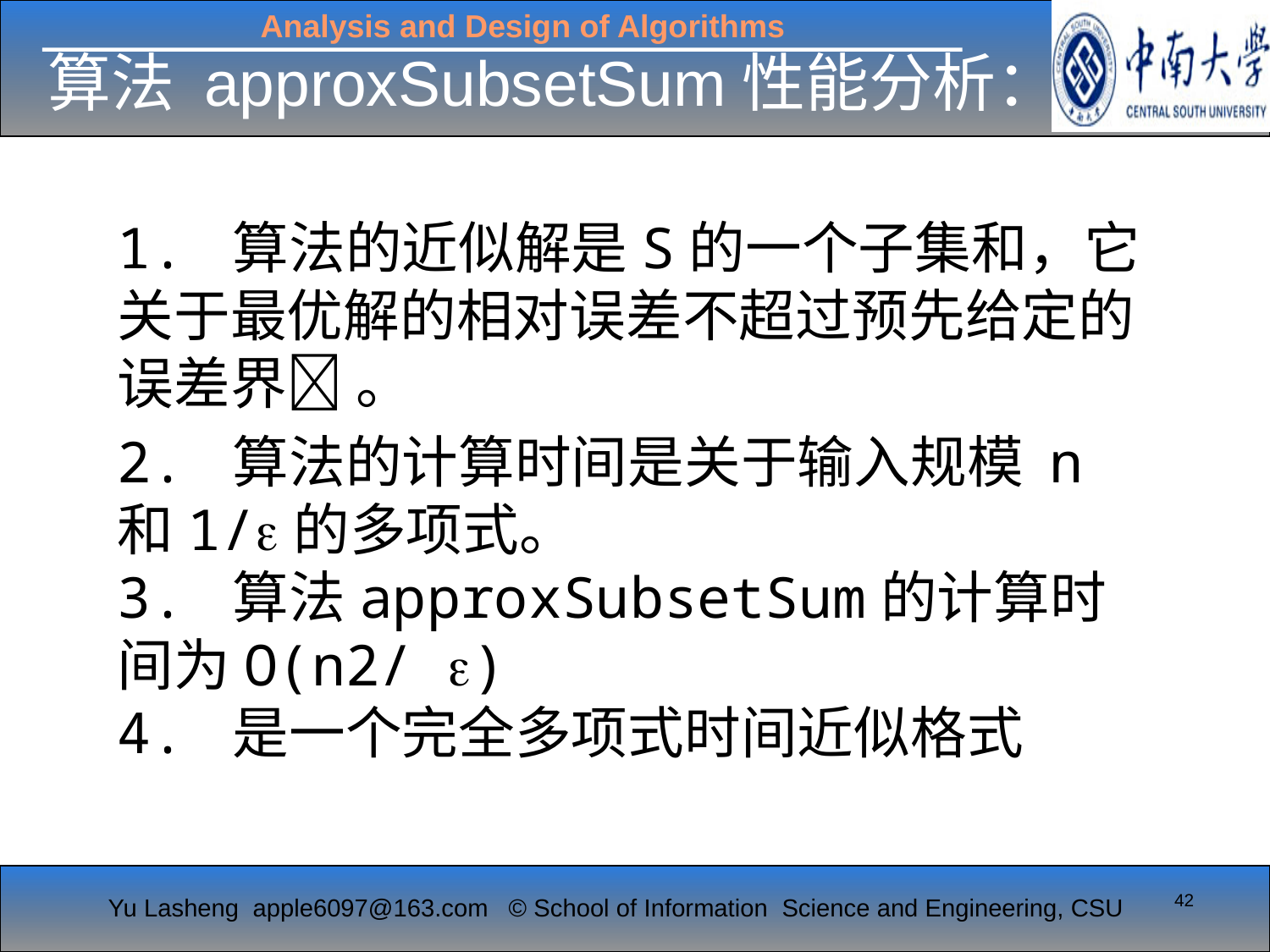

# 算法 approxSubsetSum性能分析：
1. 算法的近似解是S的一个子集和，它关于最优解的相对误差不超过预先给定的误差界ε 。
2. 算法的计算时间是关于输入规模 n 和1/ε的多项式。
3. 算法approxSubsetSum的计算时间为O(n2/ ε)
4. 是一个完全多项式时间近似格式

42